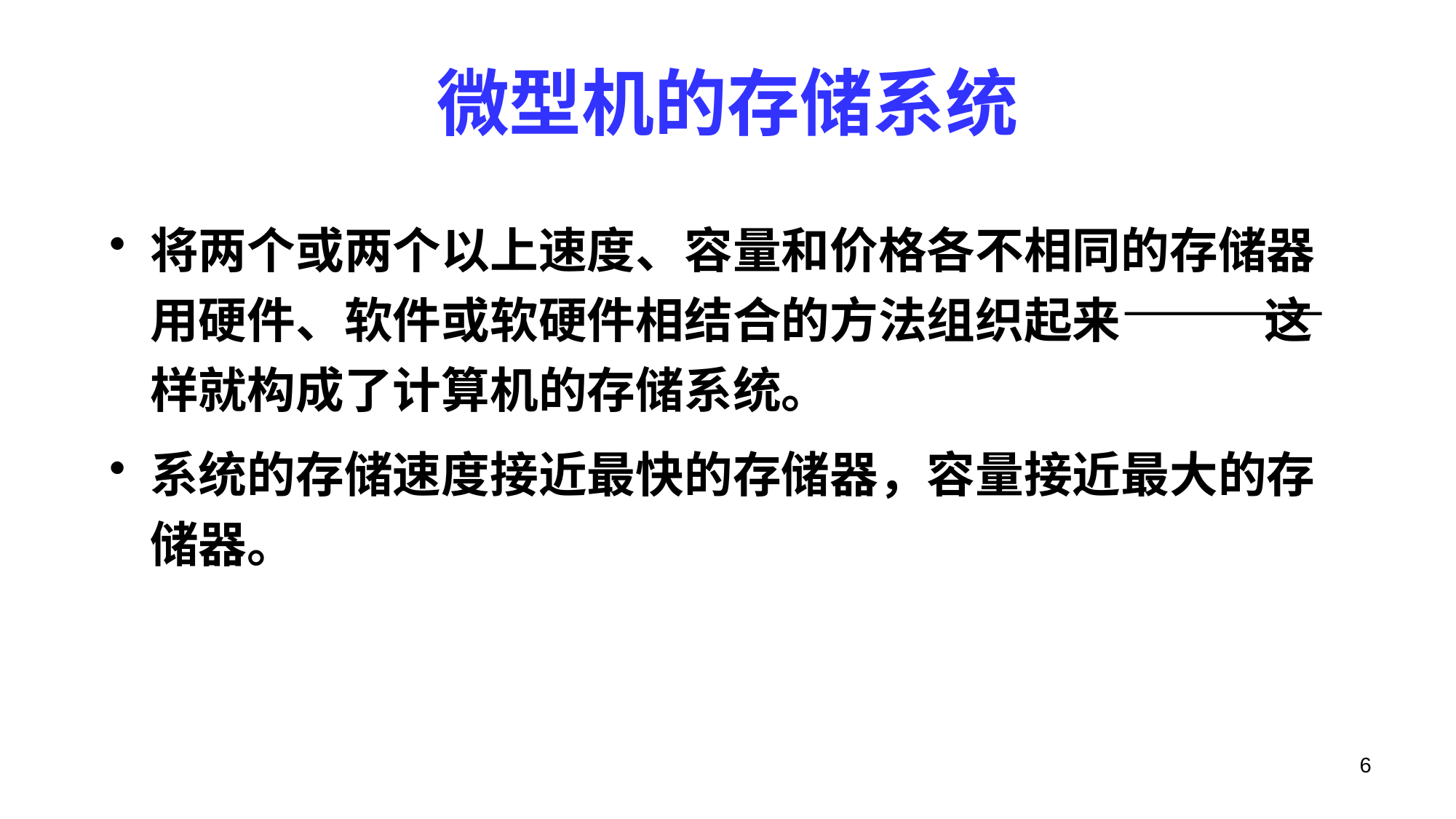

# 微型机的存储系统
将两个或两个以上速度、容量和价格各不相同的存储器用硬件、软件或软硬件相结合的方法组织起来             这样就构成了计算机的存储系统。
系统的存储速度接近最快的存储器，容量接近最大的存储器。

6